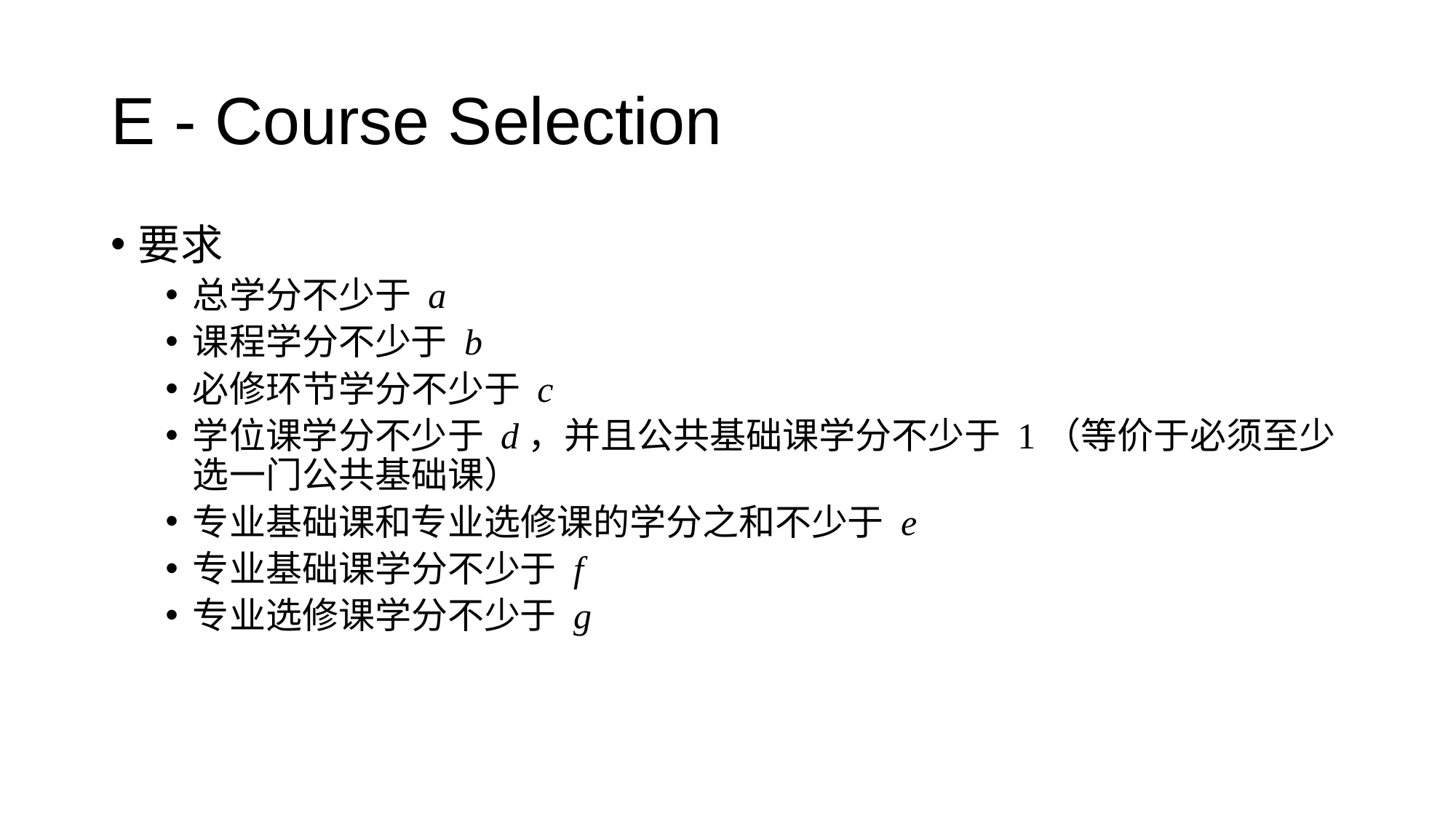

# E - Course Selection
要求
总学分不少于 a
课程学分不少于 b
必修环节学分不少于 c
学位课学分不少于 d，并且公共基础课学分不少于 1（等价于必须至少选一门公共基础课）
专业基础课和专业选修课的学分之和不少于 e
专业基础课学分不少于 f
专业选修课学分不少于 g